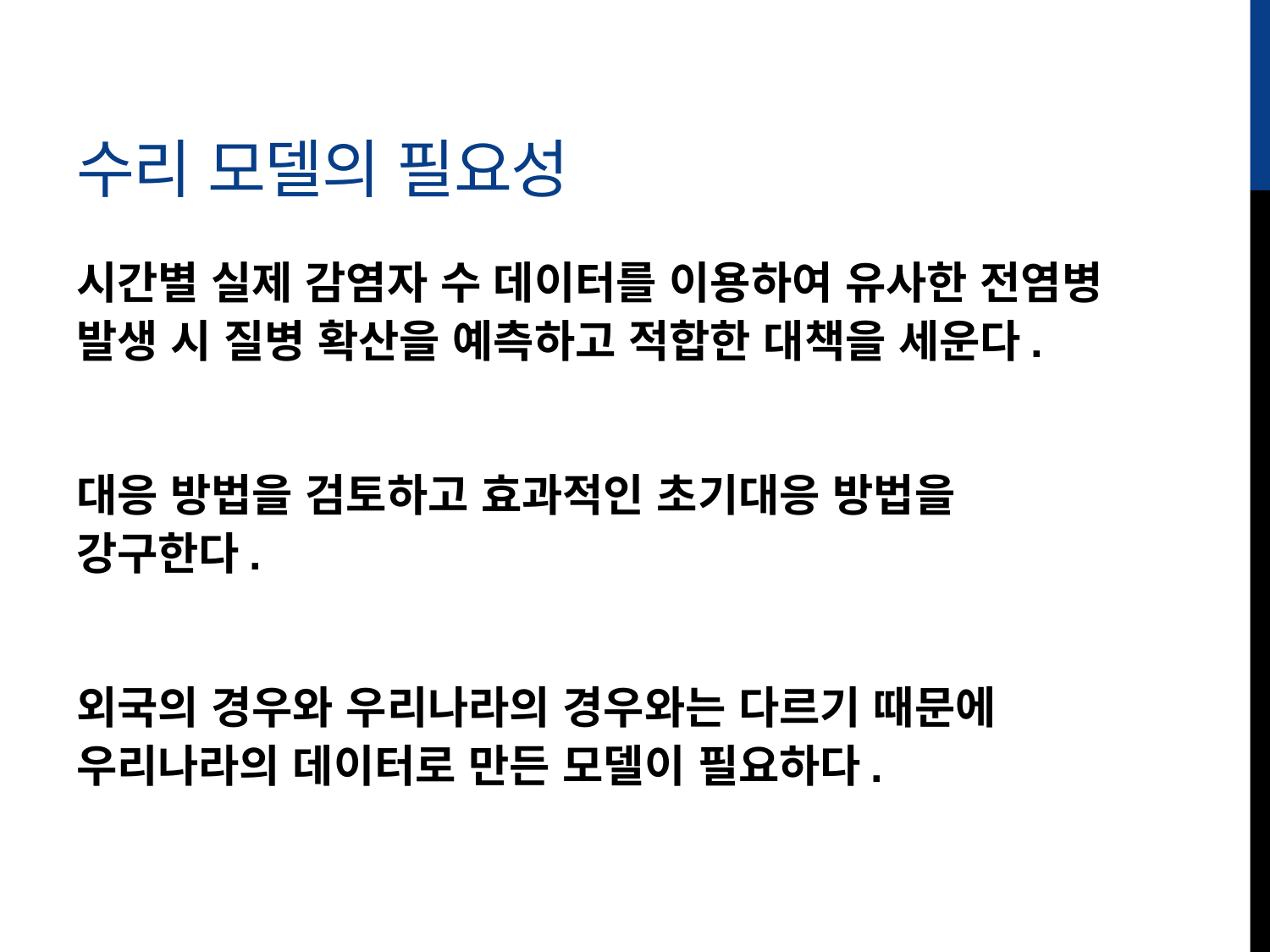

# 수리 모델의 필요성
시간별 실제 감염자 수 데이터를 이용하여 유사한 전염병 발생 시 질병 확산을 예측하고 적합한 대책을 세운다.

대응 방법을 검토하고 효과적인 초기대응 방법을 강구한다.

외국의 경우와 우리나라의 경우와는 다르기 때문에 우리나라의 데이터로 만든 모델이 필요하다.